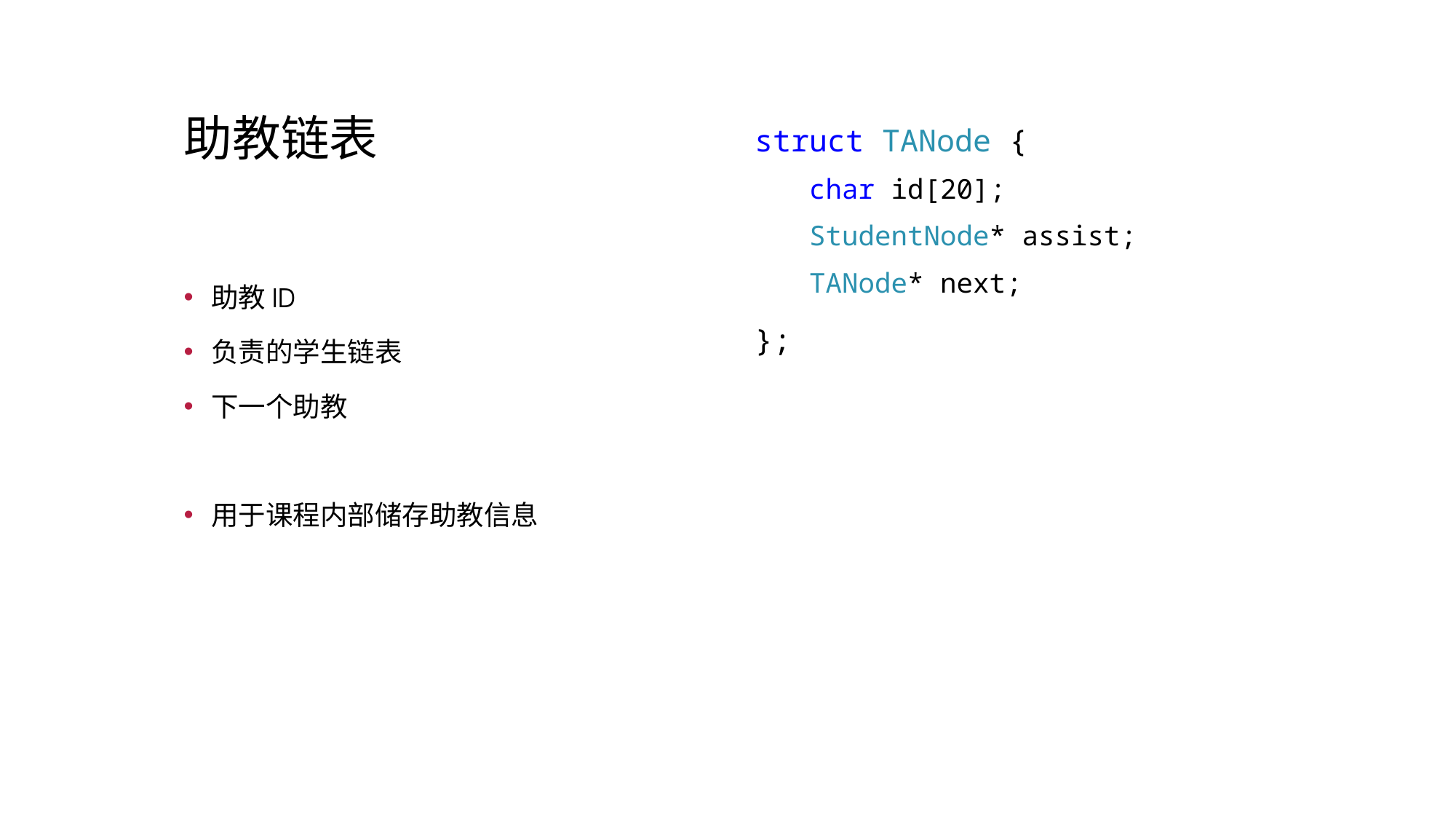

# 助教链表
struct TANode {
char id[20];
StudentNode* assist;
TANode* next;
};
助教ID
负责的学生链表
下一个助教

用于课程内部储存助教信息